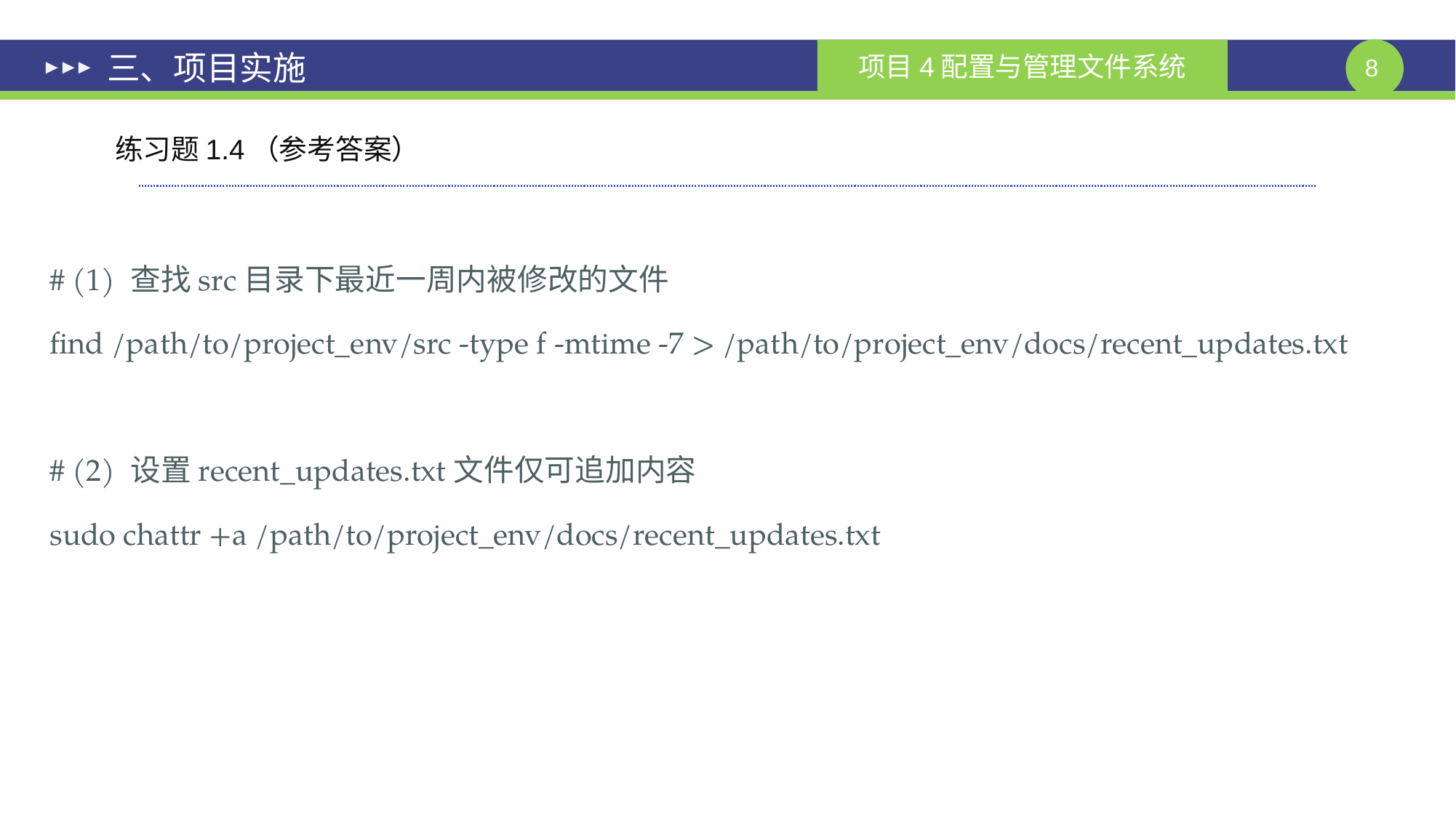

# 三、项目实施
练习题1.4（参考答案）

# (1) 查找src目录下最近一周内被修改的文件
find /path/to/project_env/src -type f -mtime -7 > /path/to/project_env/docs/recent_updates.txt

# (2) 设置recent_updates.txt文件仅可追加内容
sudo chattr +a /path/to/project_env/docs/recent_updates.txt